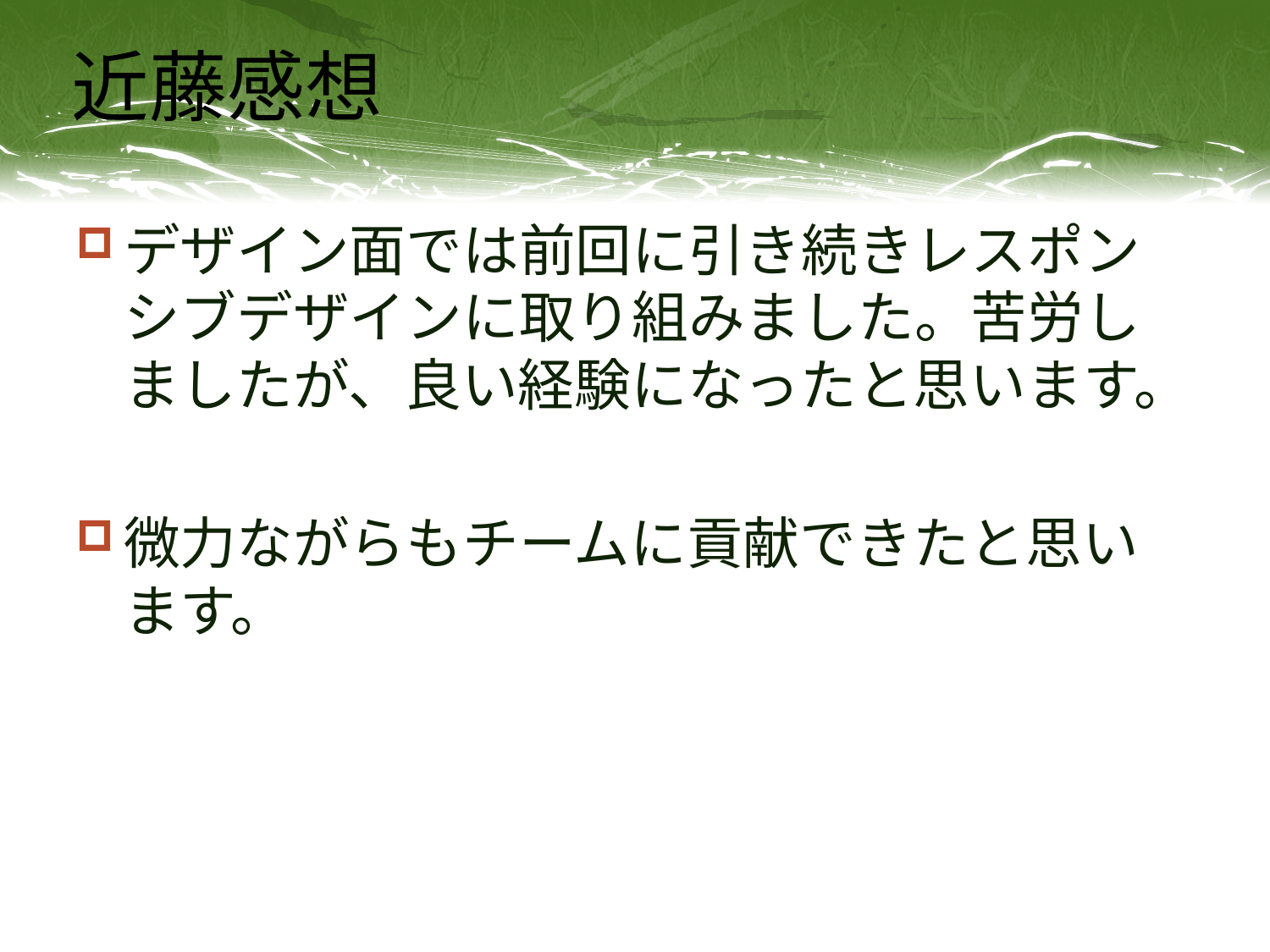

# 近藤感想
デザイン面では前回に引き続きレスポンシブデザインに取り組みました。苦労しましたが、良い経験になったと思います。

微力ながらもチームに貢献できたと思います。